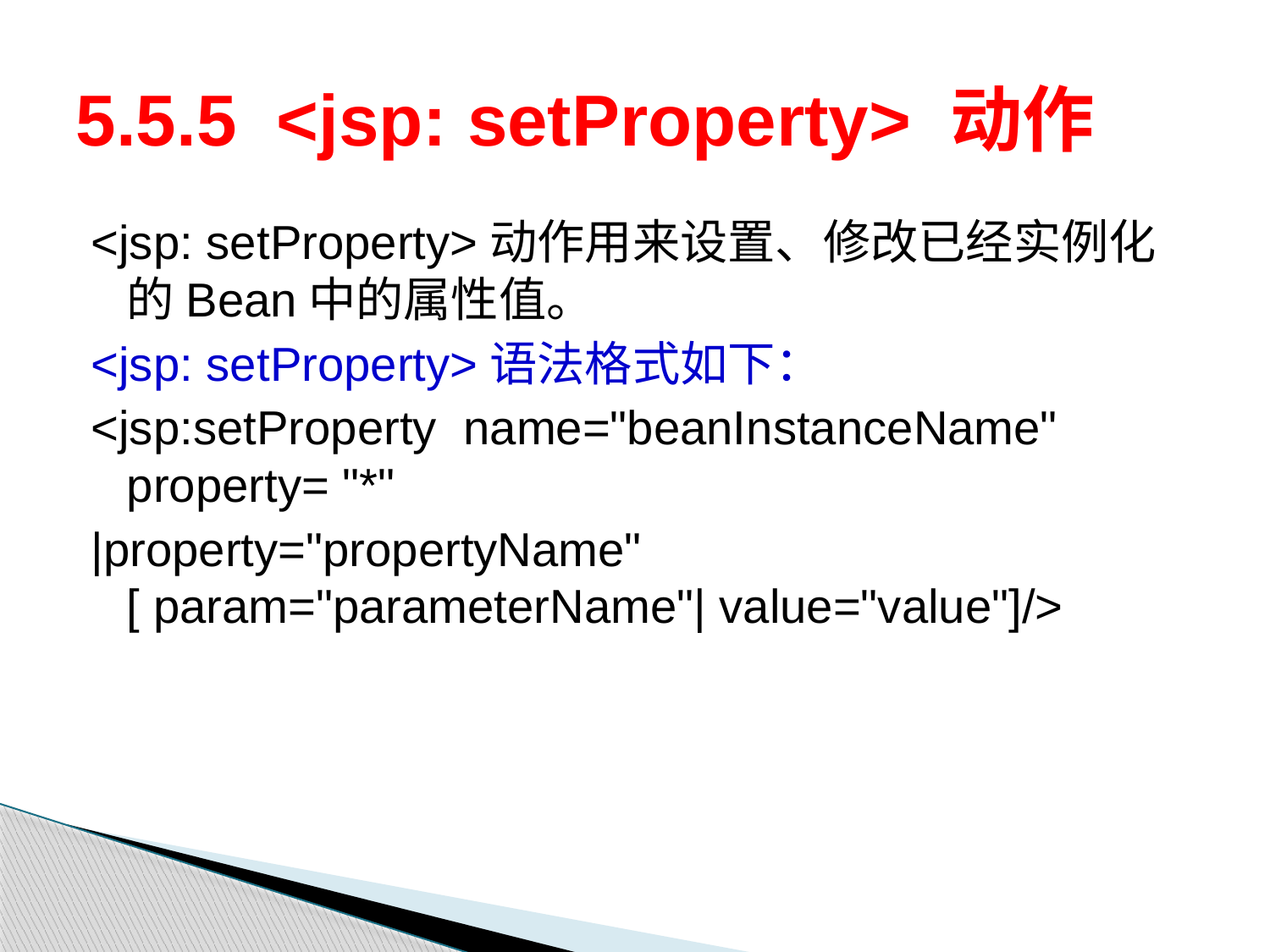

# 5.5.5  <jsp: setProperty> 动作
<jsp: setProperty>动作用来设置、修改已经实例化的Bean中的属性值。
<jsp: setProperty>语法格式如下：
<jsp:setProperty  name="beanInstanceName"  property= "*"
|property="propertyName" [ param="parameterName"| value="value"]/>